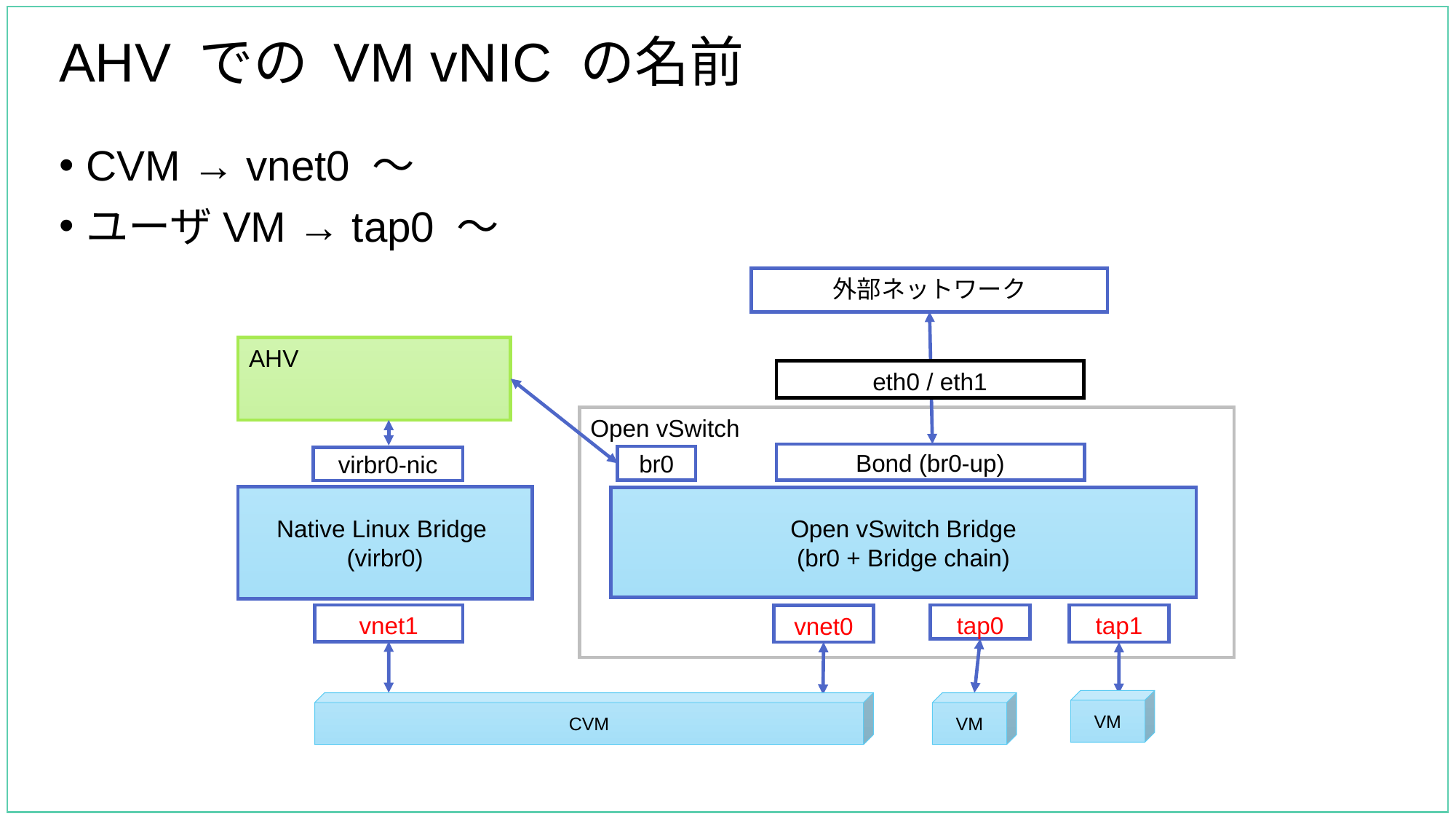

# AHV での VM vNIC の名前
CVM → vnet0 ～
ユーザVM → tap0 ～
外部ネットワーク
AHV
eth0 / eth1
Open vSwitch
Bond (br0-up)
br0
virbr0-nic
Native Linux Bridge
(virbr0)
Open vSwitch Bridge
(br0 + Bridge chain)
vnet1
tap0
tap1
vnet0
VM
CVM
VM